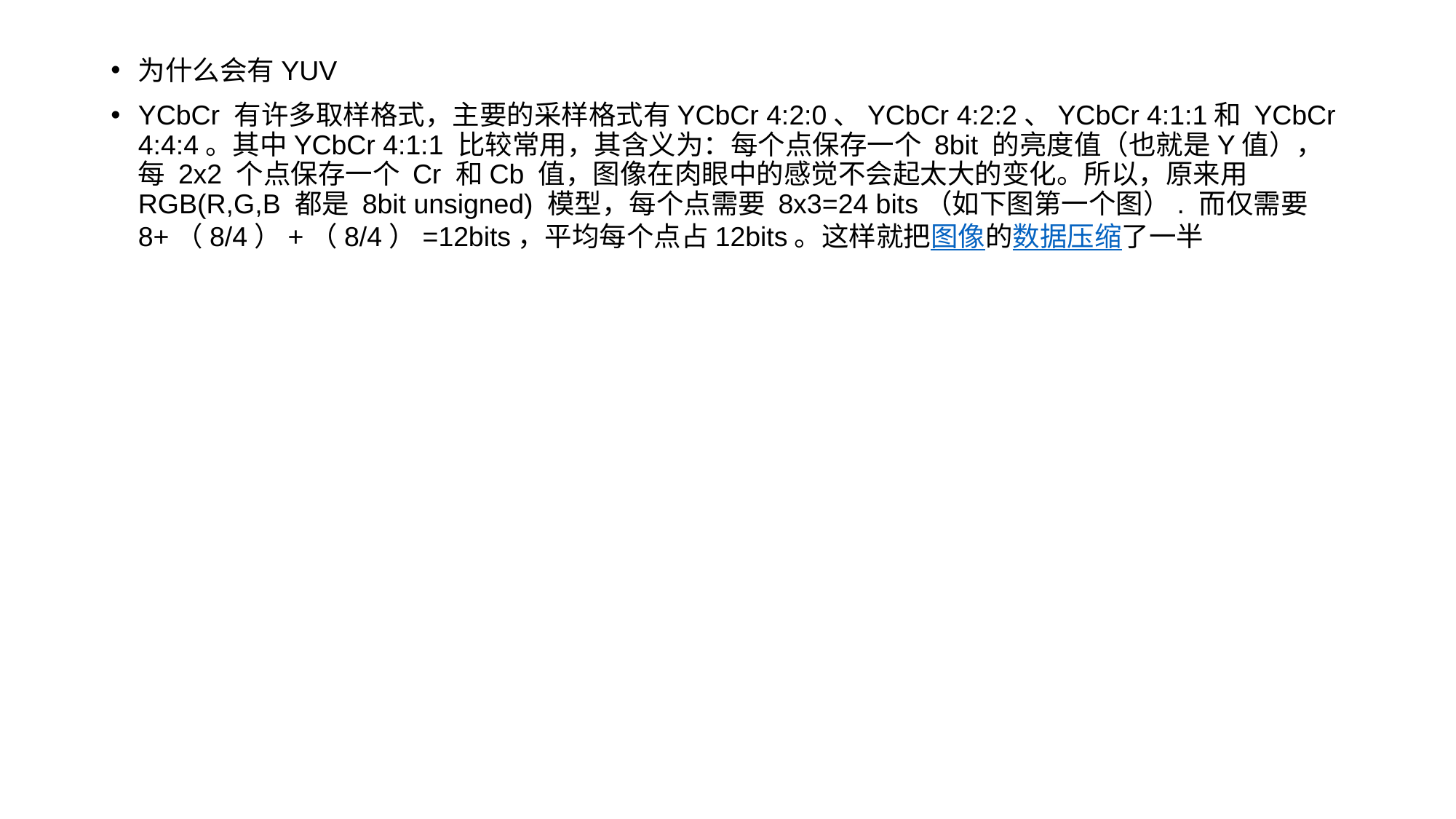

为什么会有YUV
YCbCr 有许多取样格式，主要的采样格式有YCbCr 4:2:0、YCbCr 4:2:2、YCbCr 4:1:1和 YCbCr 4:4:4。其中YCbCr 4:1:1 比较常用，其含义为：每个点保存一个 8bit 的亮度值（也就是Y值），每 2x2 个点保存一个 Cr 和Cb 值，图像在肉眼中的感觉不会起太大的变化。所以，原来用 RGB(R,G,B 都是 8bit unsigned) 模型，每个点需要 8x3=24 bits（如下图第一个图）. 而仅需要 8+（8/4）+（8/4）=12bits，平均每个点占12bits。这样就把图像的数据压缩了一半